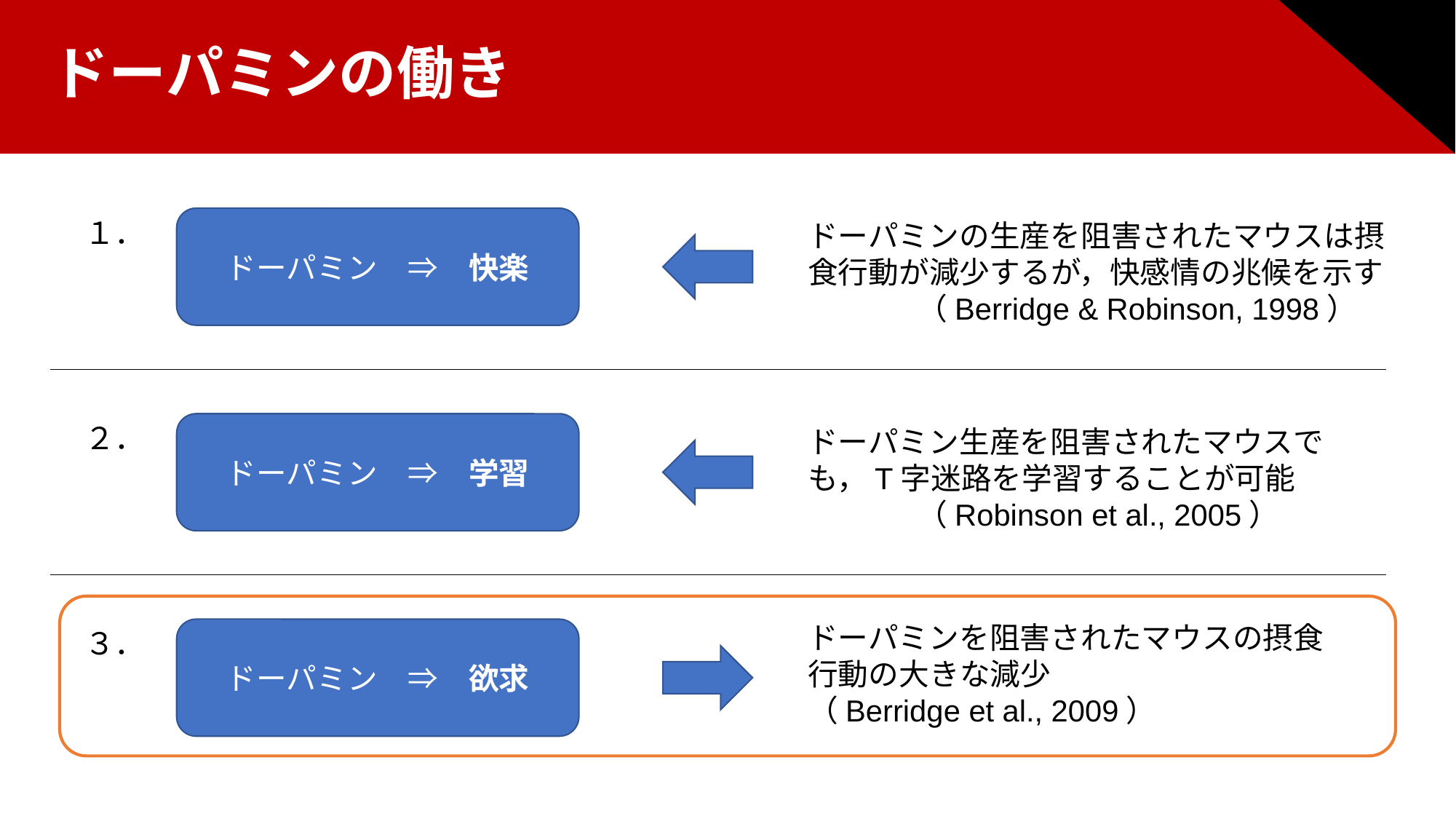

ドーパミンの働き
１．
ドーパミン　⇒　快楽
ドーパミンの生産を阻害されたマウスは摂食行動が減少するが，快感情の兆候を示す	（Berridge & Robinson, 1998）

２．
ドーパミン　⇒　学習
ドーパミン生産を阻害されたマウスでも，T字迷路を学習することが可能	（Robinson et al., 2005）

ドーパミンを阻害されたマウスの摂食行動の大きな減少		（Berridge et al., 2009）
３．
ドーパミン　⇒　欲求